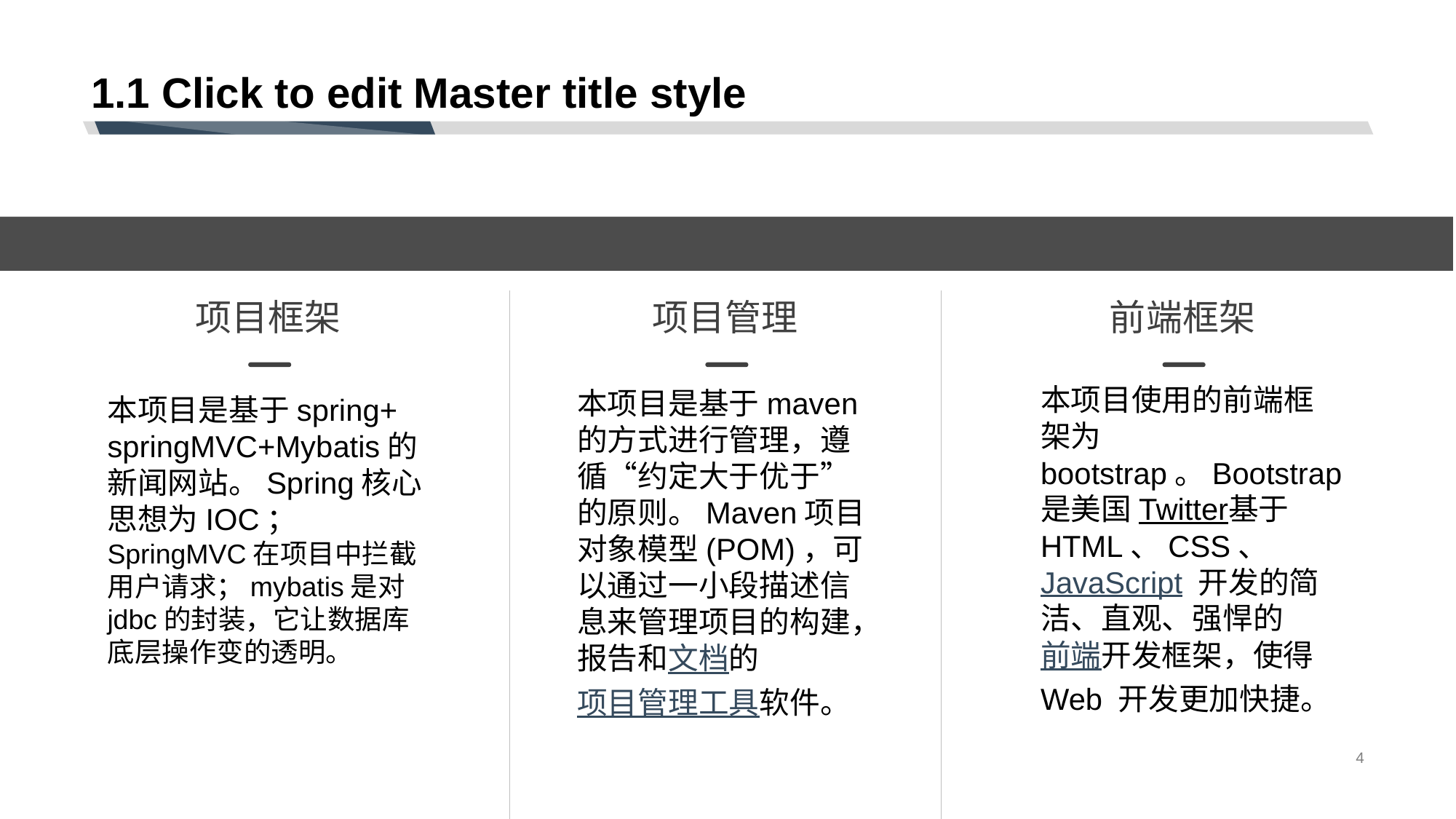

# 1.1 Click to edit Master title style

项目框架
项目管理
前端框架

本项目使用的前端框架为bootstrap。Bootstrap是美国Twitter基于HTML、CSS、JavaScript 开发的简洁、直观、强悍的前端开发框架，使得 Web 开发更加快捷。
本项目是基于maven的方式进行管理，遵循“约定大于优于”的原则。Maven项目对象模型(POM)，可以通过一小段描述信息来管理项目的构建，报告和文档的项目管理工具软件。
本项目是基于spring+ springMVC+Mybatis的新闻网站。Spring核心思想为IOC；SpringMVC在项目中拦截用户请求；mybatis是对jdbc的封装，它让数据库底层操作变的透明。
4